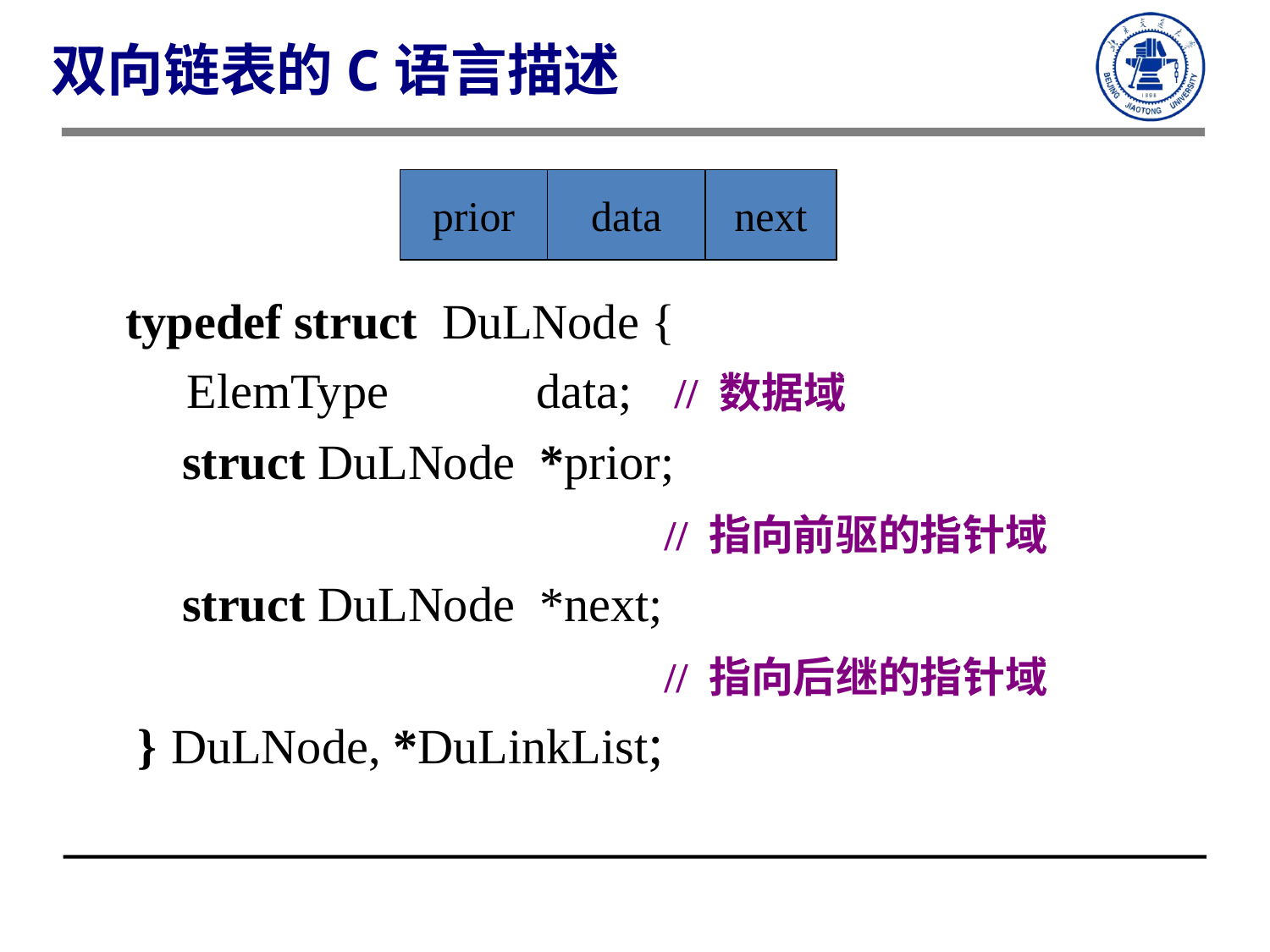

双向链表的C语言描述
prior
data
next
typedef struct  DuLNode {
     ElemType            data;   // 数据域
    struct DuLNode  *prior;
                                      // 指向前驱的指针域
    struct DuLNode  *next;
                                      // 指向后继的指针域
 } DuLNode, *DuLinkList;